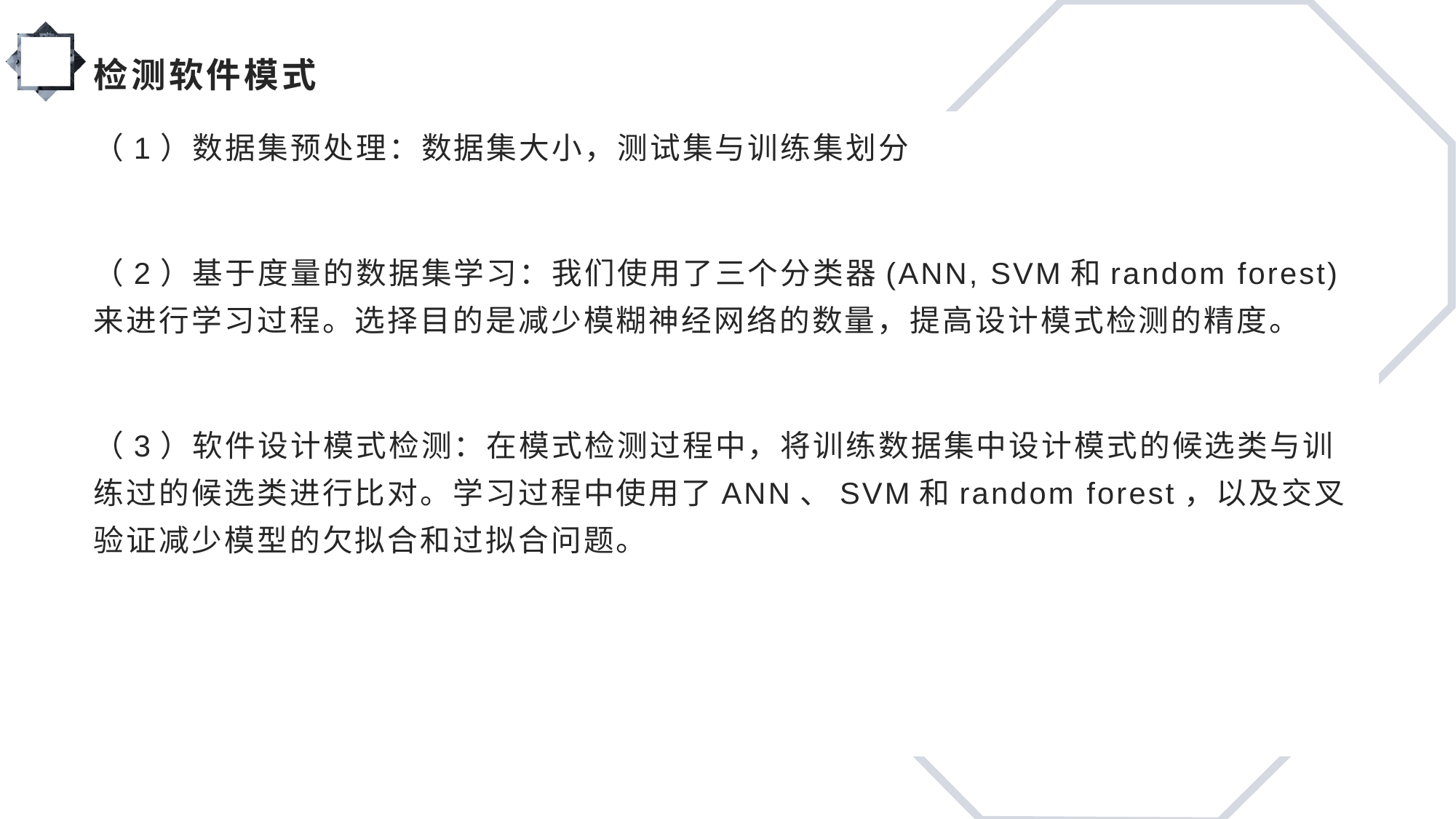

# 检测软件模式
（1）数据集预处理：数据集大小，测试集与训练集划分

（2）基于度量的数据集学习：我们使用了三个分类器(ANN, SVM和random forest)来进行学习过程。选择目的是减少模糊神经网络的数量，提高设计模式检测的精度。

（3）软件设计模式检测：在模式检测过程中，将训练数据集中设计模式的候选类与训练过的候选类进行比对。学习过程中使用了ANN、SVM和random forest，以及交叉验证减少模型的欠拟合和过拟合问题。